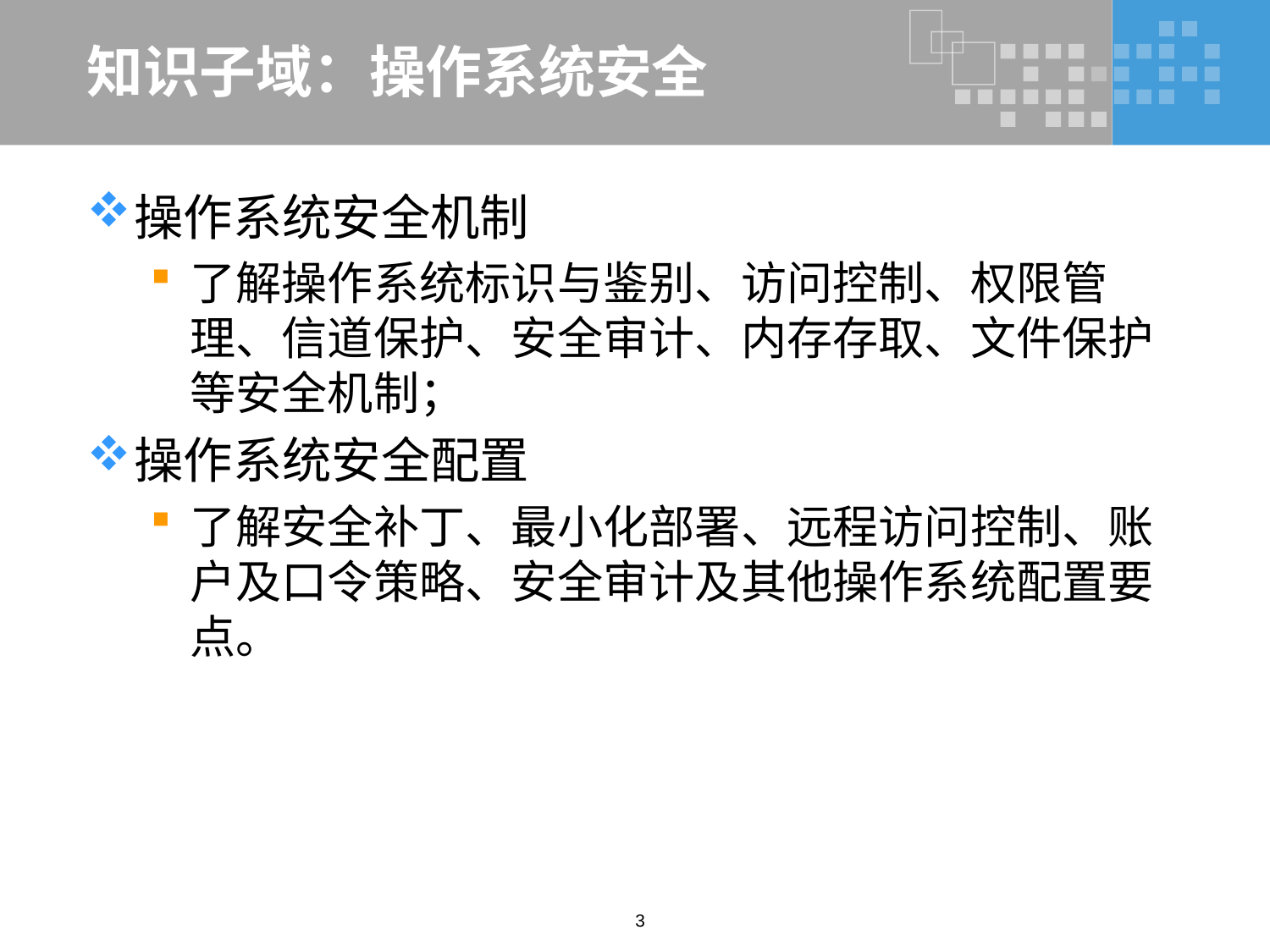

# 知识子域：操作系统安全
操作系统安全机制
了解操作系统标识与鉴别、访问控制、权限管理、信道保护、安全审计、内存存取、文件保护等安全机制；
操作系统安全配置
了解安全补丁、最小化部署、远程访问控制、账户及口令策略、安全审计及其他操作系统配置要点。

3